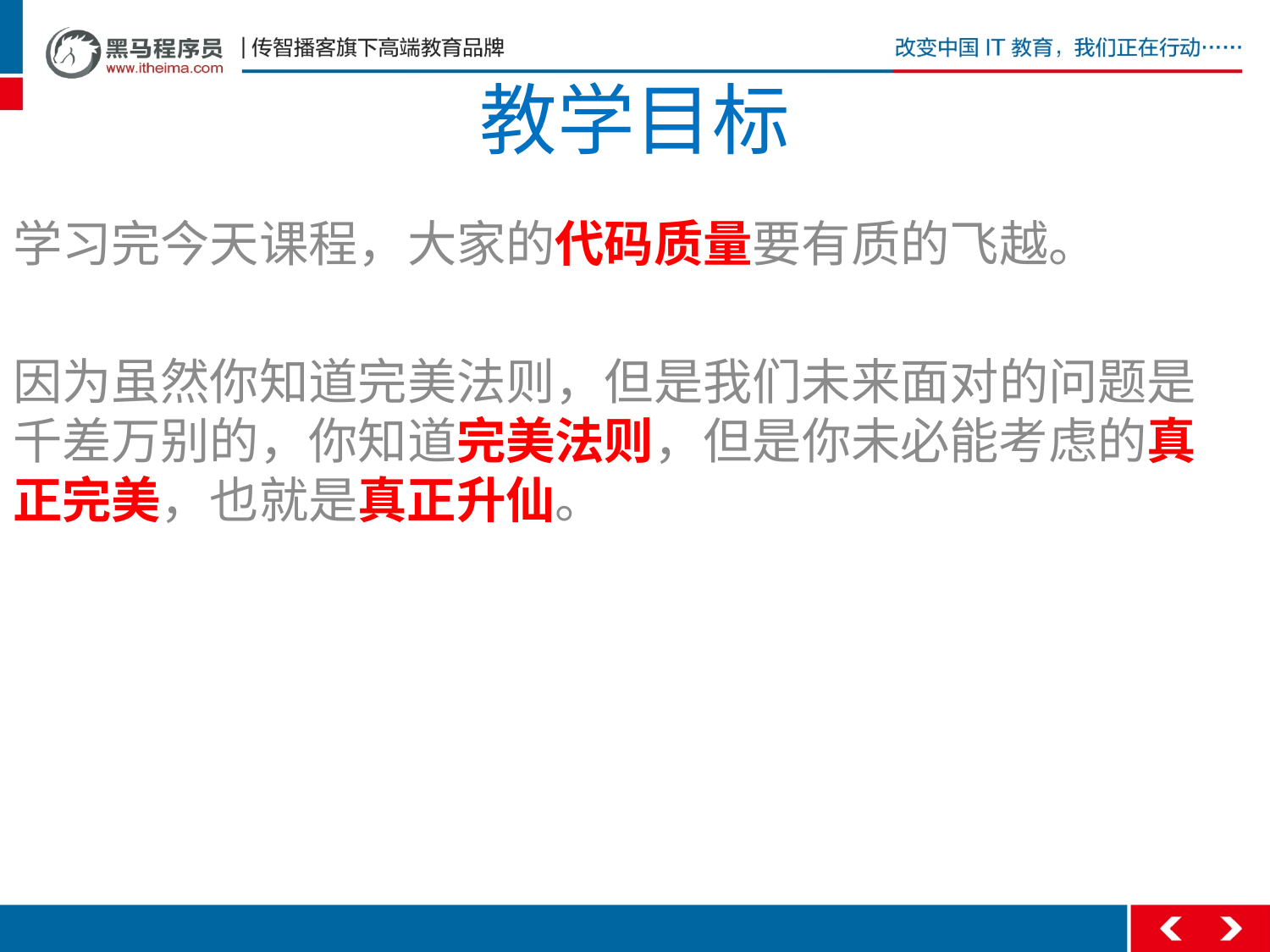

# 教学目标
学习完今天课程，大家的代码质量要有质的飞越。

因为虽然你知道完美法则，但是我们未来面对的问题是千差万别的，你知道完美法则，但是你未必能考虑的真正完美，也就是真正升仙。